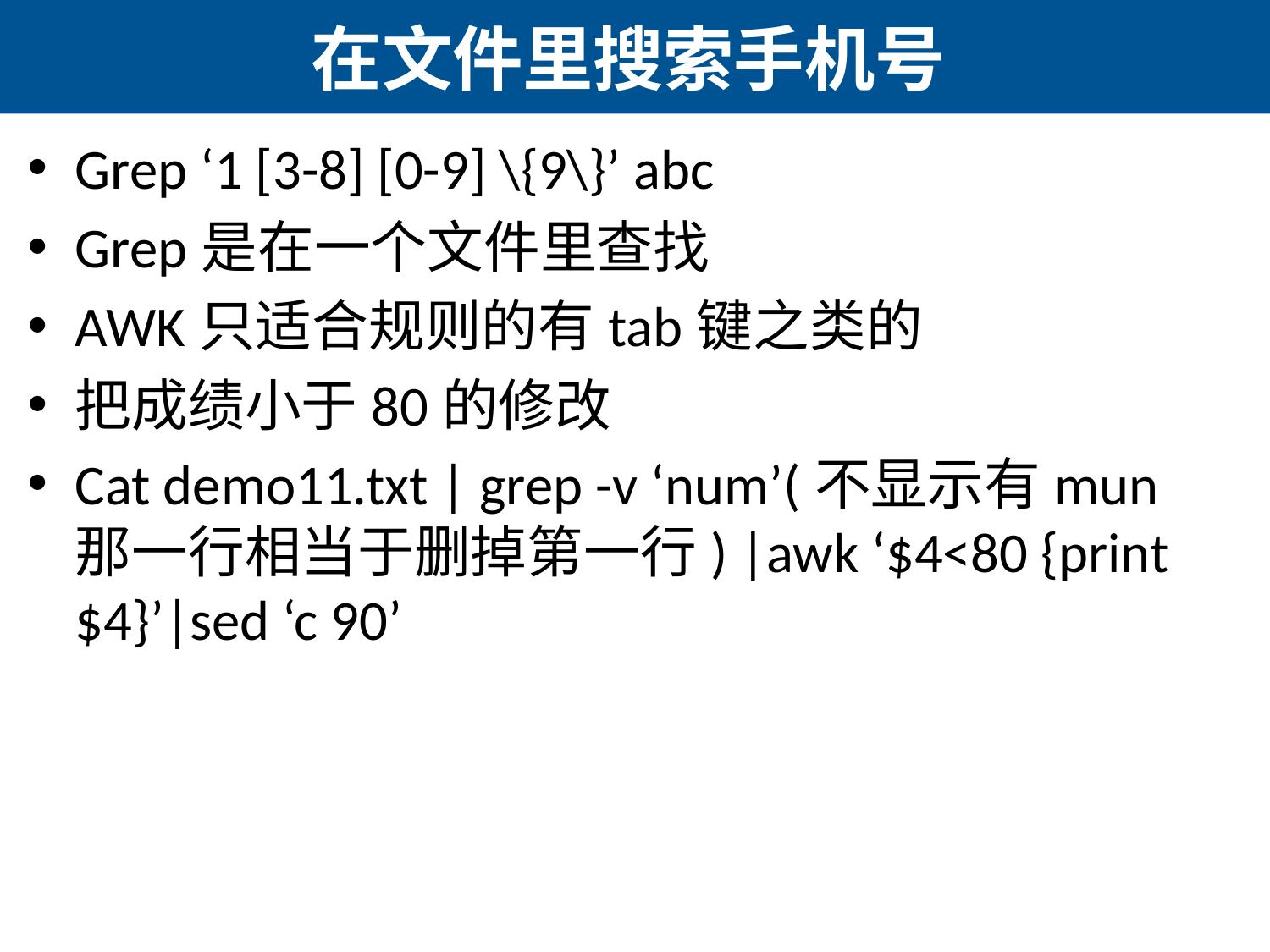

# 在文件里搜索手机号
Grep ‘1 [3-8] [0-9] \{9\}’ abc
Grep是在一个文件里查找
AWK只适合规则的有tab键之类的
把成绩小于80的修改
Cat demo11.txt | grep -v ‘num’(不显示有mun那一行相当于删掉第一行) |awk ‘$4<80 {print $4}’|sed ‘c 90’